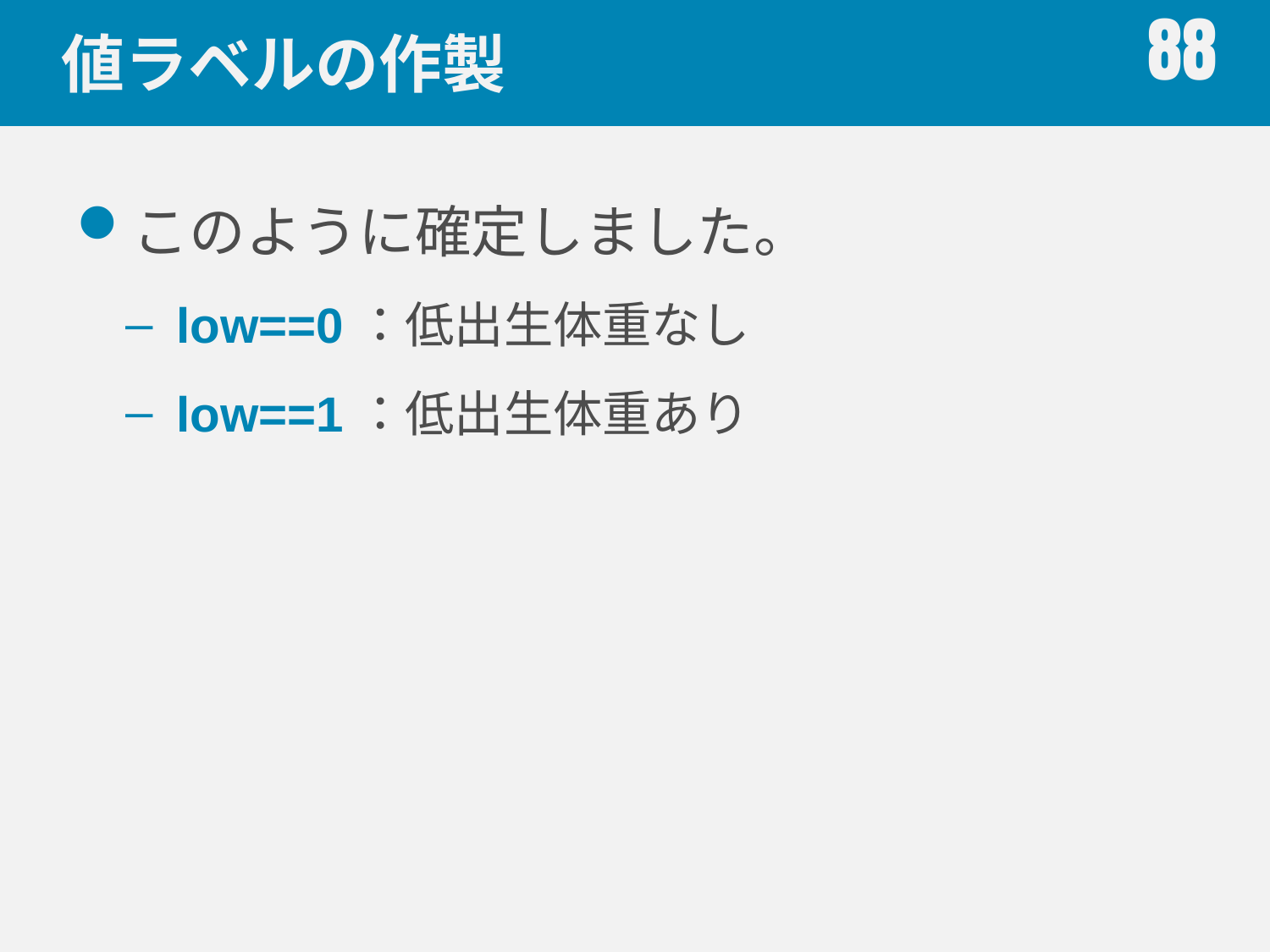

# 値ラベルの作製
 88
このように確定しました。
low==0：低出生体重なし
low==1：低出生体重あり